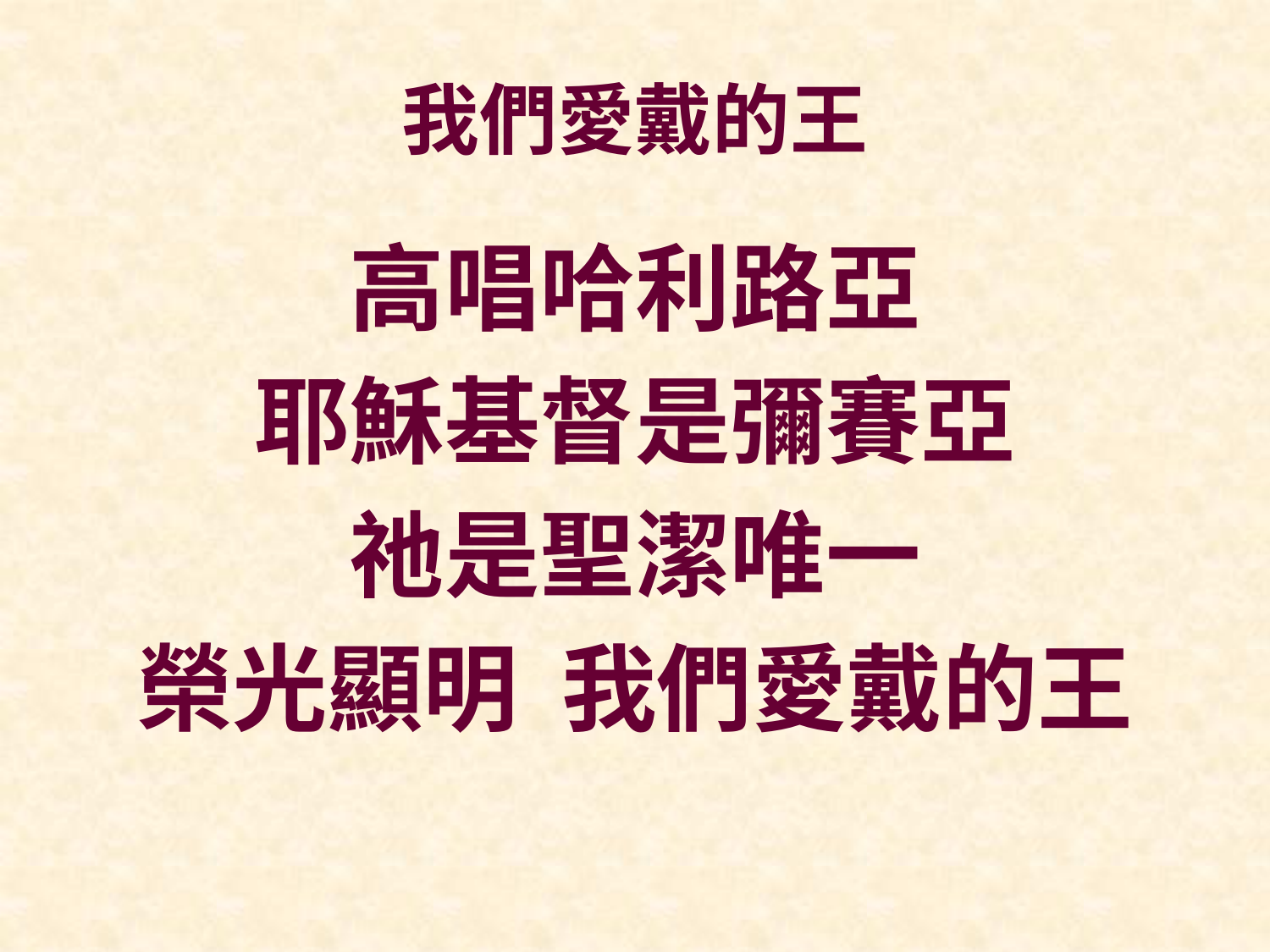

# 我們愛戴的王
高唱哈利路亞
耶穌基督是彌賽亞
祂是聖潔唯一
榮光顯明  我們愛戴的王